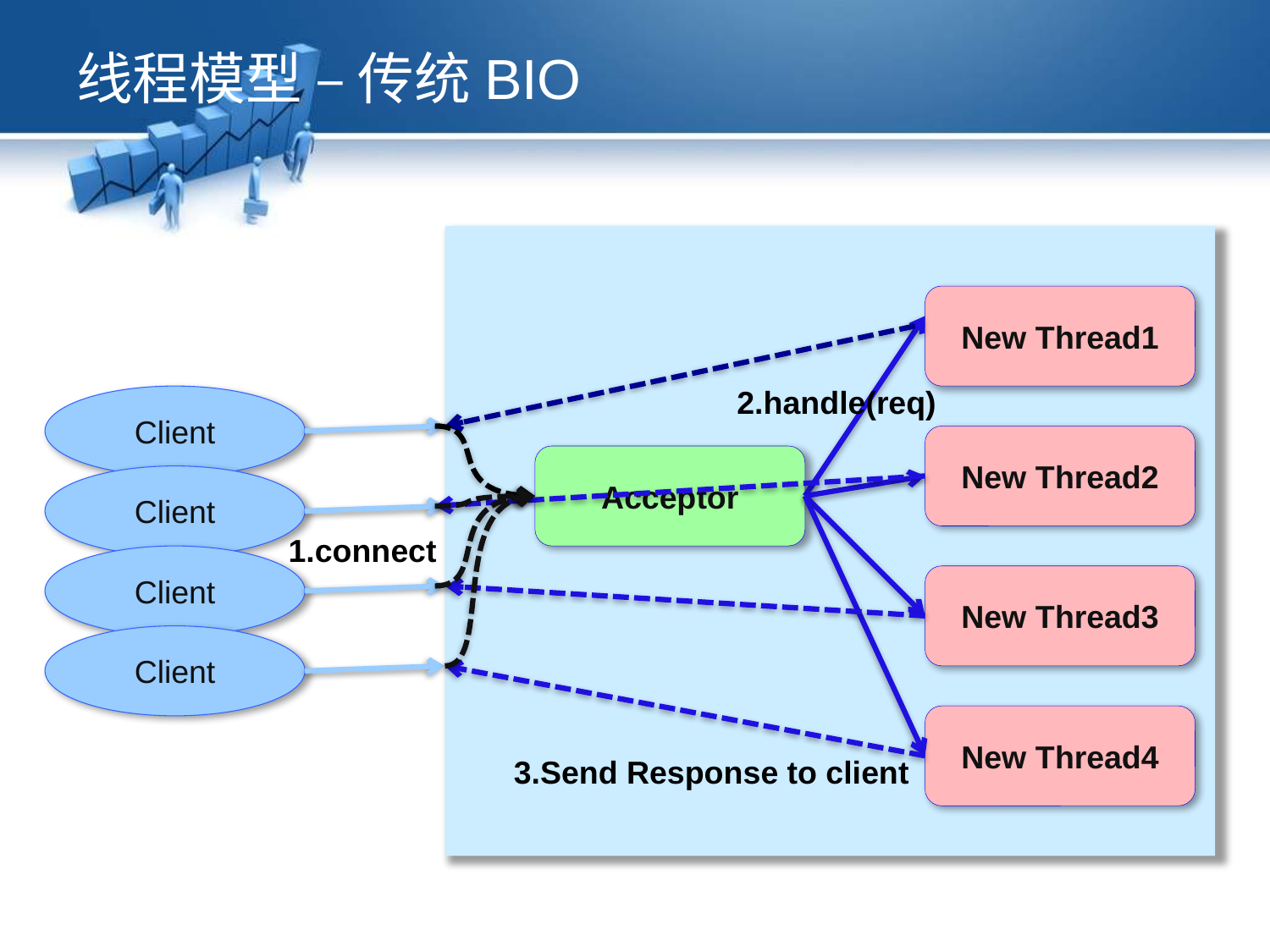

# 线程模型 – 传统BIO

New Thread1
2.handle(req)
Client
New Thread2
Acceptor
Client
1.connect
Client
New Thread3
Client
New Thread4
3.Send Response to client